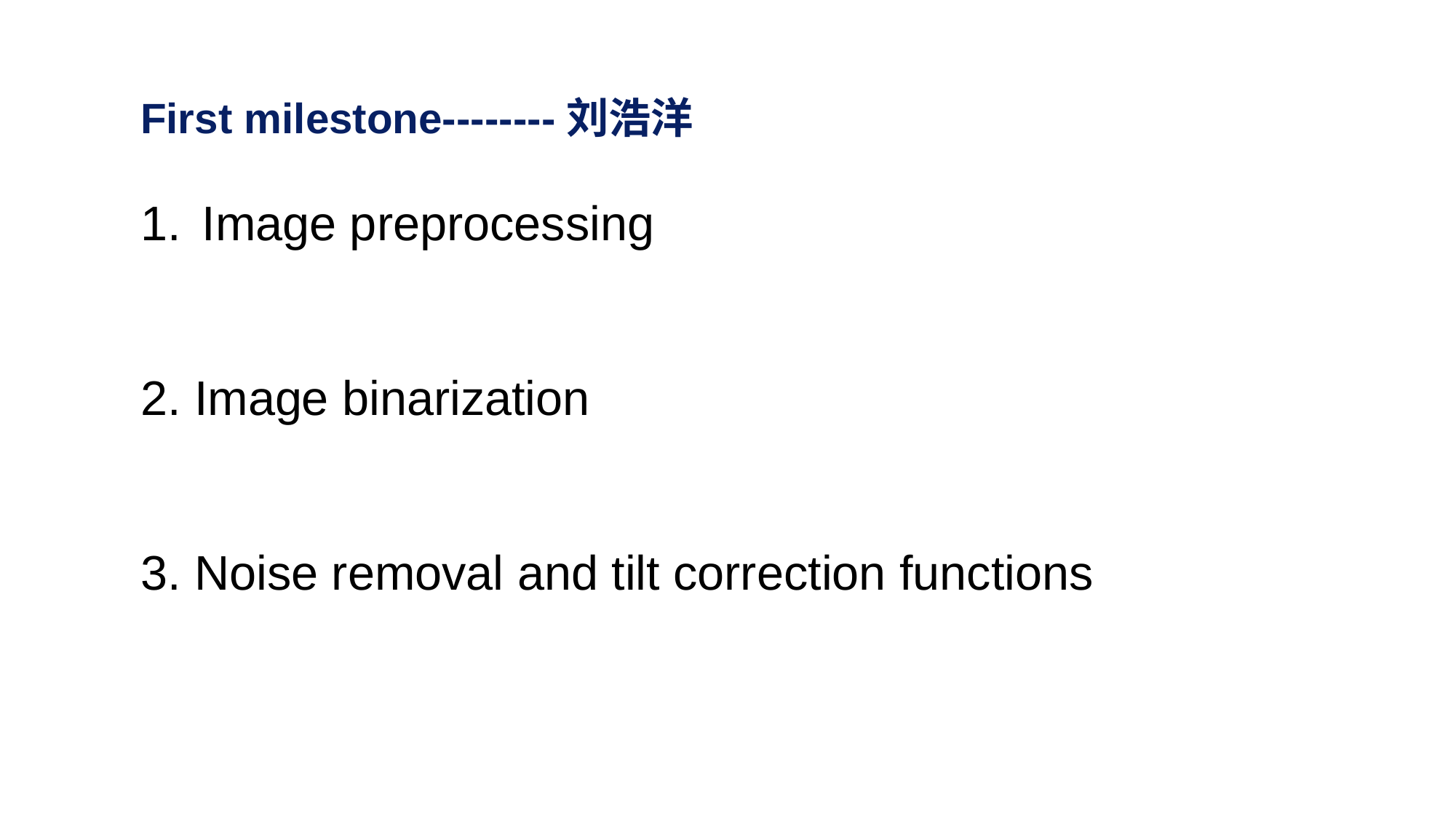

# First milestone--------刘浩洋
Image preprocessing

2. Image binarization

3. Noise removal and tilt correction functions